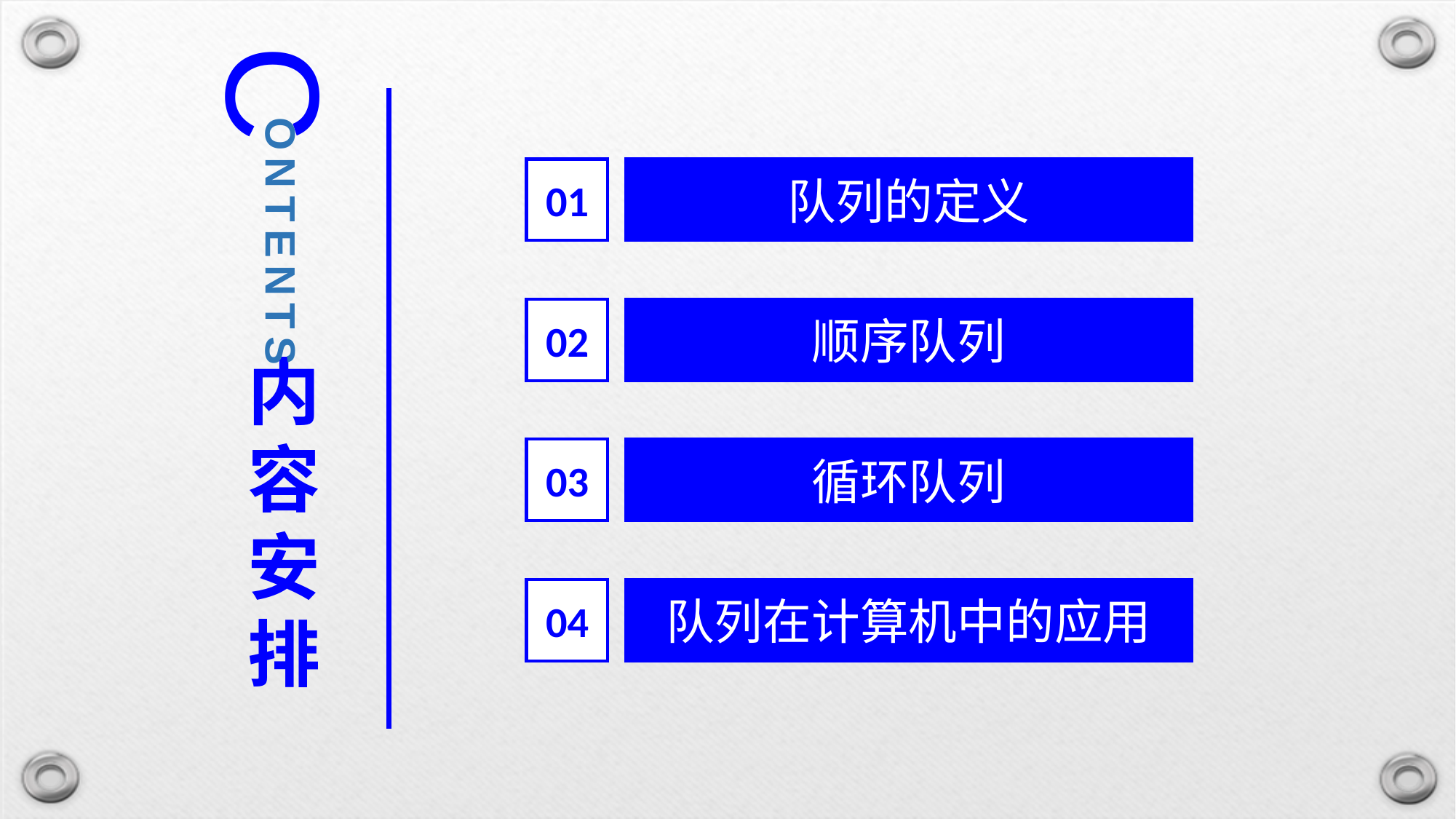

C
ONTENTS
01
队列的定义
02
顺序队列
内容安排
03
循环队列
04
队列在计算机中的应用